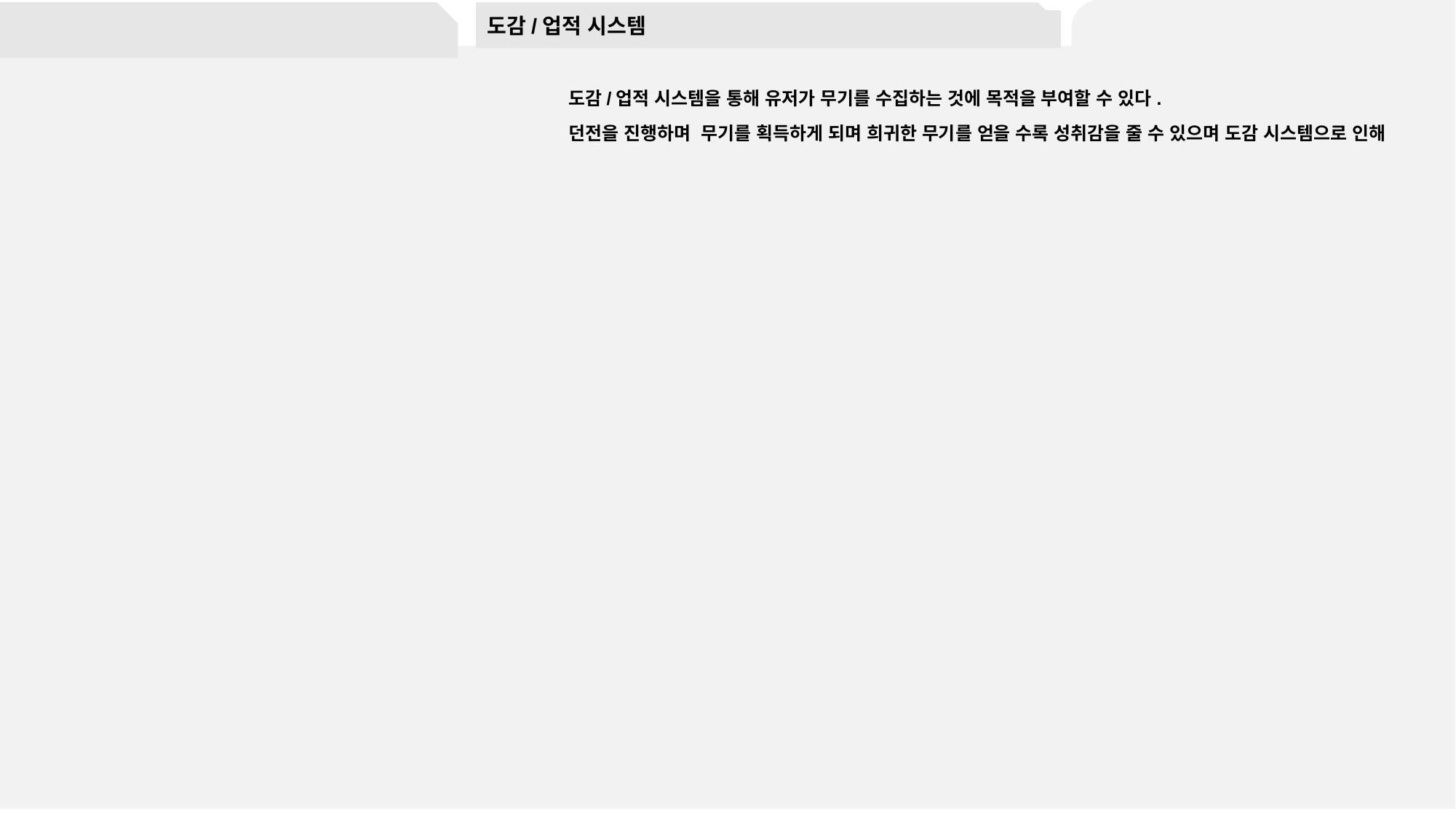

도감/업적 시스템
#
도감/업적 시스템을 통해 유저가 무기를 수집하는 것에 목적을 부여할 수 있다.
던전을 진행하며  무기를 획득하게 되며 희귀한 무기를 얻을 수록 성취감을 줄 수 있으며 도감 시스템으로 인해